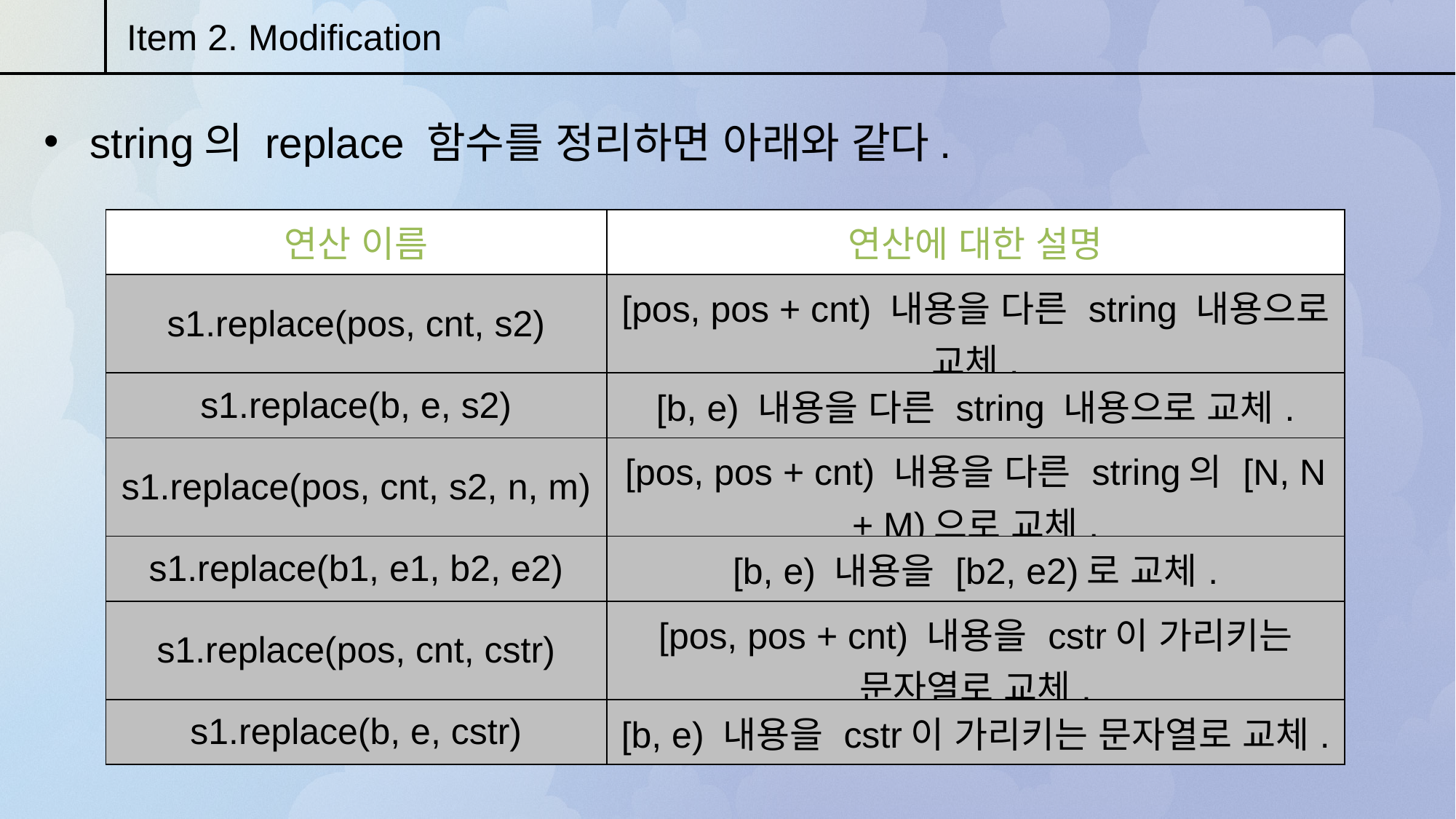

Item 2. Modification
 string의 replace 함수를 정리하면 아래와 같다.
| 연산 이름 | 연산에 대한 설명 |
| --- | --- |
| s1.replace(pos, cnt, s2) | [pos, pos + cnt) 내용을 다른 string 내용으로 교체. |
| s1.replace(b, e, s2) | [b, e) 내용을 다른 string 내용으로 교체. |
| s1.replace(pos, cnt, s2, n, m) | [pos, pos + cnt) 내용을 다른 string의 [N, N + M)으로 교체. |
| s1.replace(b1, e1, b2, e2) | [b, e) 내용을 [b2, e2)로 교체. |
| s1.replace(pos, cnt, cstr) | [pos, pos + cnt) 내용을 cstr이 가리키는 문자열로 교체. |
| s1.replace(b, e, cstr) | [b, e) 내용을 cstr이 가리키는 문자열로 교체. |